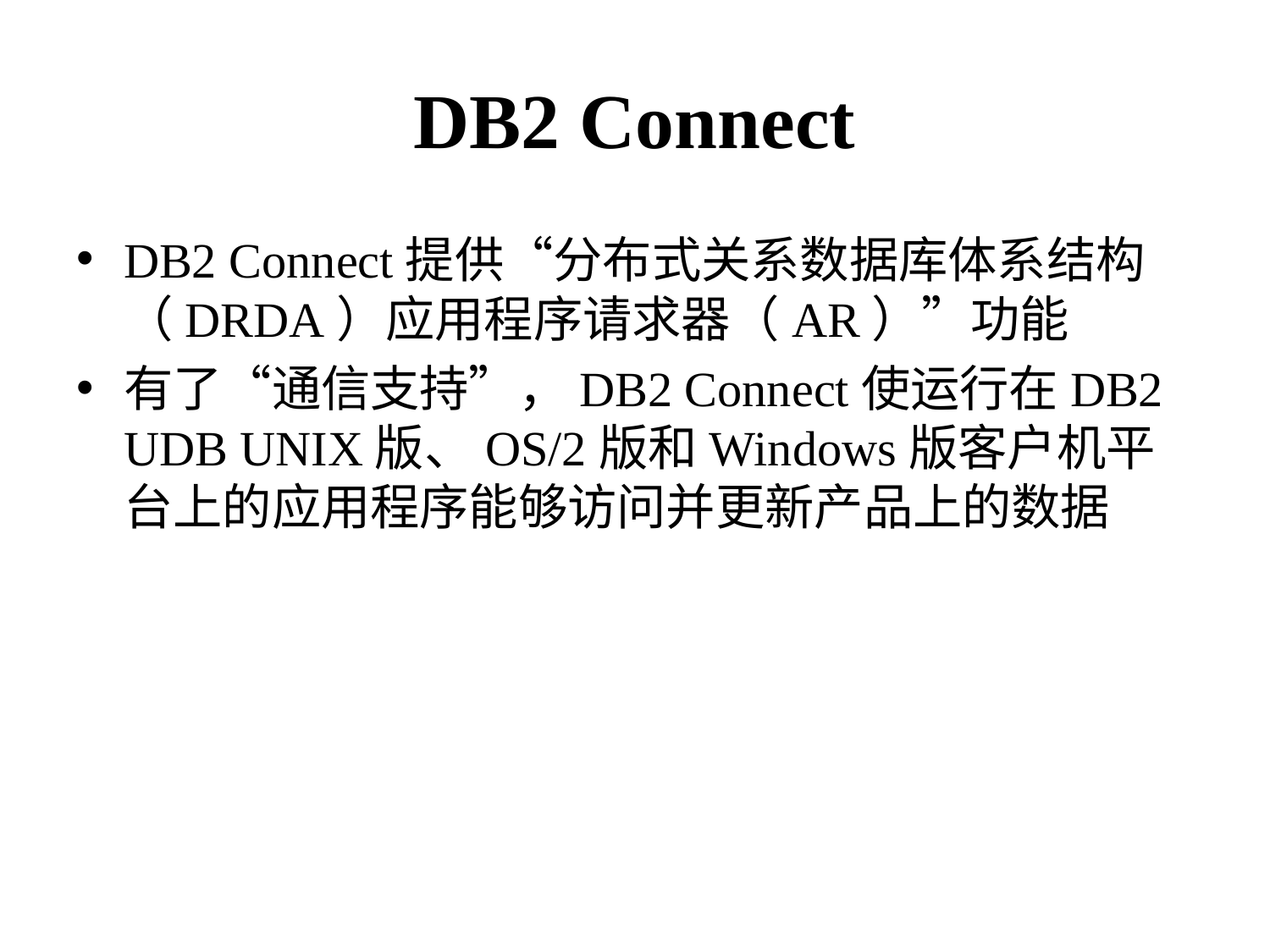

# DB2 Connect
DB2 Connect提供“分布式关系数据库体系结构（DRDA）应用程序请求器（AR）”功能
有了“通信支持”，DB2 Connect使运行在DB2 UDB UNIX版、OS/2版和Windows版客户机平台上的应用程序能够访问并更新产品上的数据